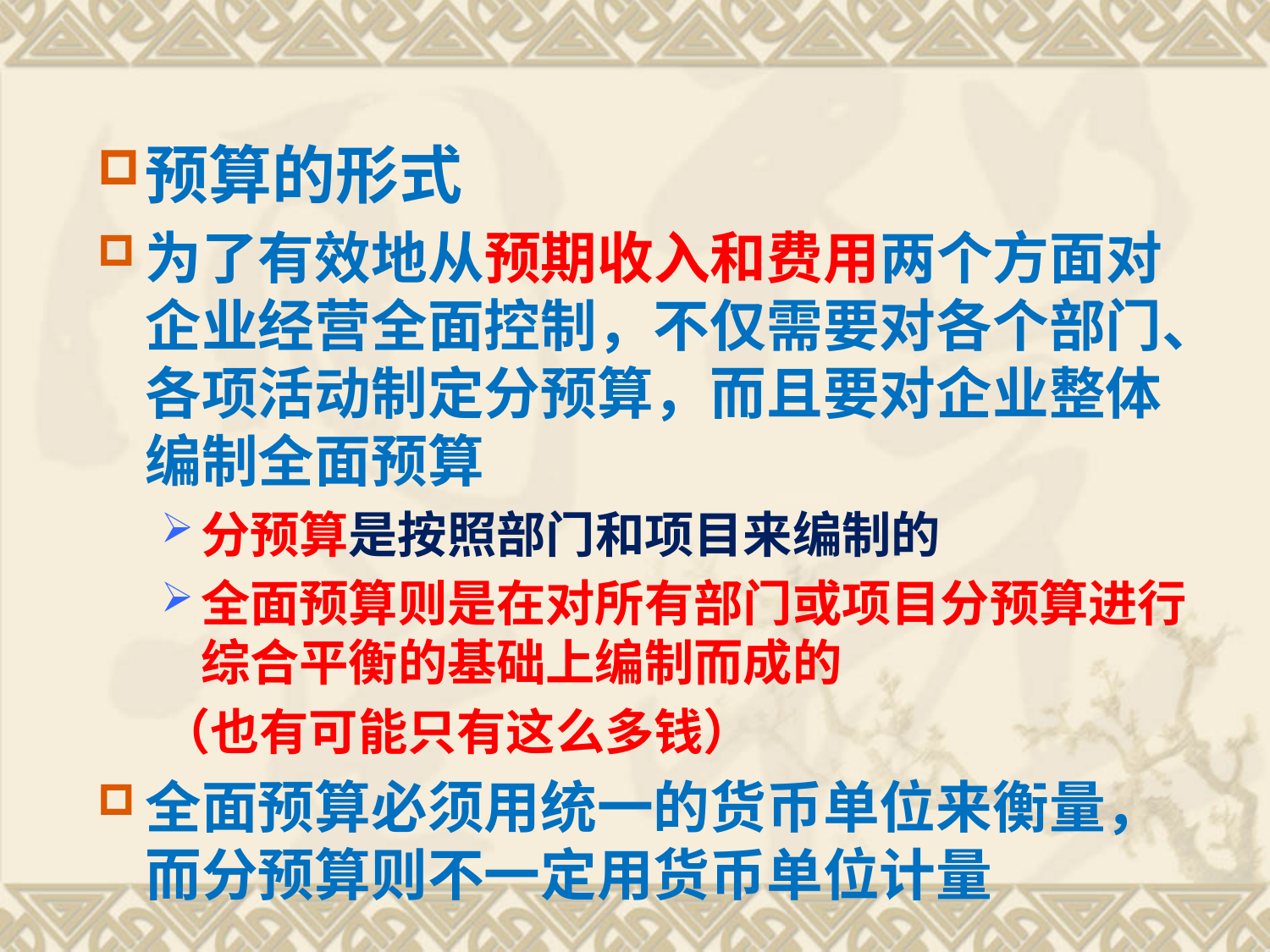

预算的形式
为了有效地从预期收入和费用两个方面对企业经营全面控制，不仅需要对各个部门、各项活动制定分预算，而且要对企业整体编制全面预算
分预算是按照部门和项目来编制的
全面预算则是在对所有部门或项目分预算进行综合平衡的基础上编制而成的
（也有可能只有这么多钱）
全面预算必须用统一的货币单位来衡量，而分预算则不一定用货币单位计量